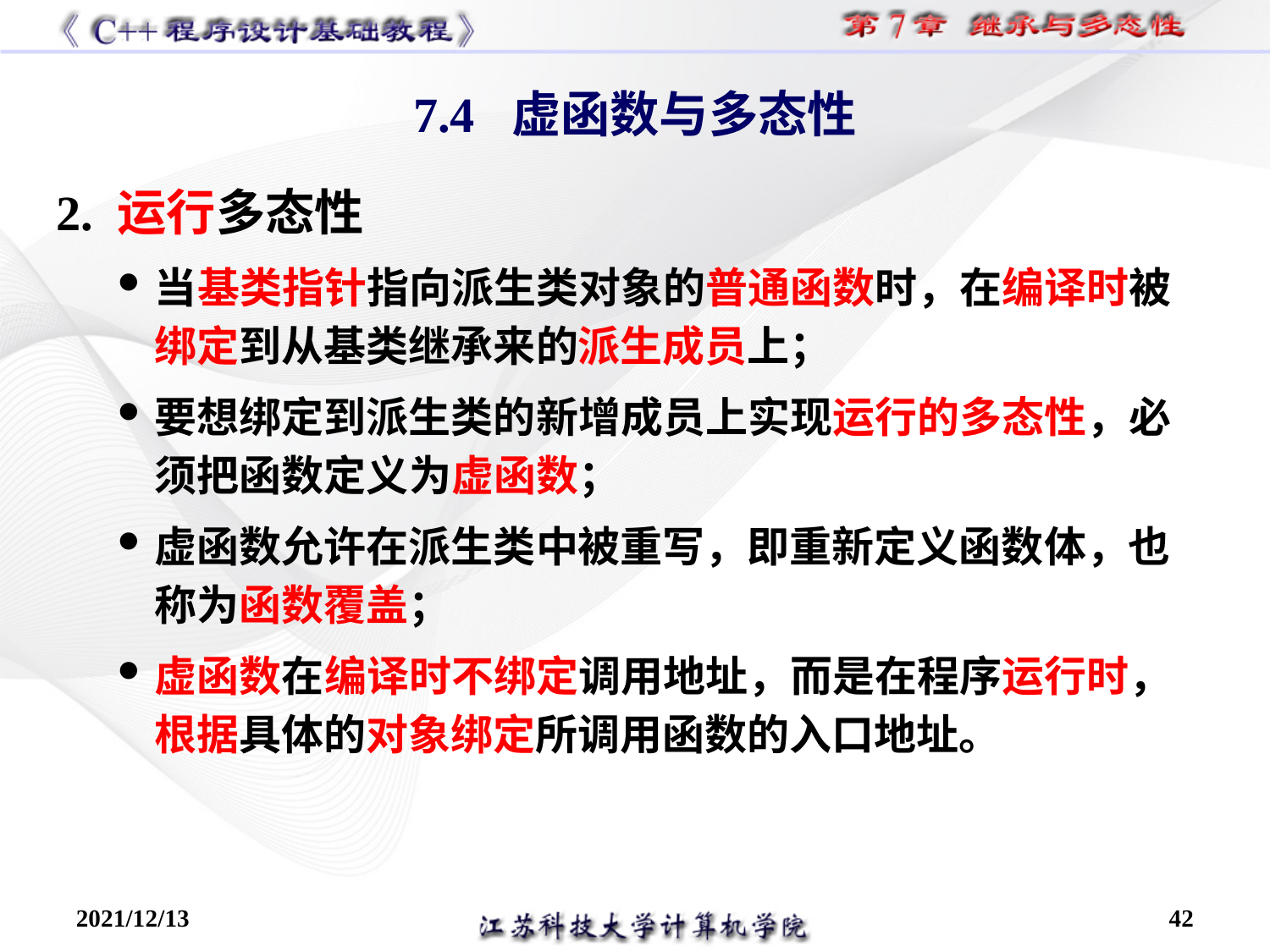

2. 运行多态性
当基类指针指向派生类对象的普通函数时，在编译时被绑定到从基类继承来的派生成员上；
要想绑定到派生类的新增成员上实现运行的多态性，必须把函数定义为虚函数；
虚函数允许在派生类中被重写，即重新定义函数体，也称为函数覆盖；
虚函数在编译时不绑定调用地址，而是在程序运行时，根据具体的对象绑定所调用函数的入口地址。
7.4  虚函数与多态性